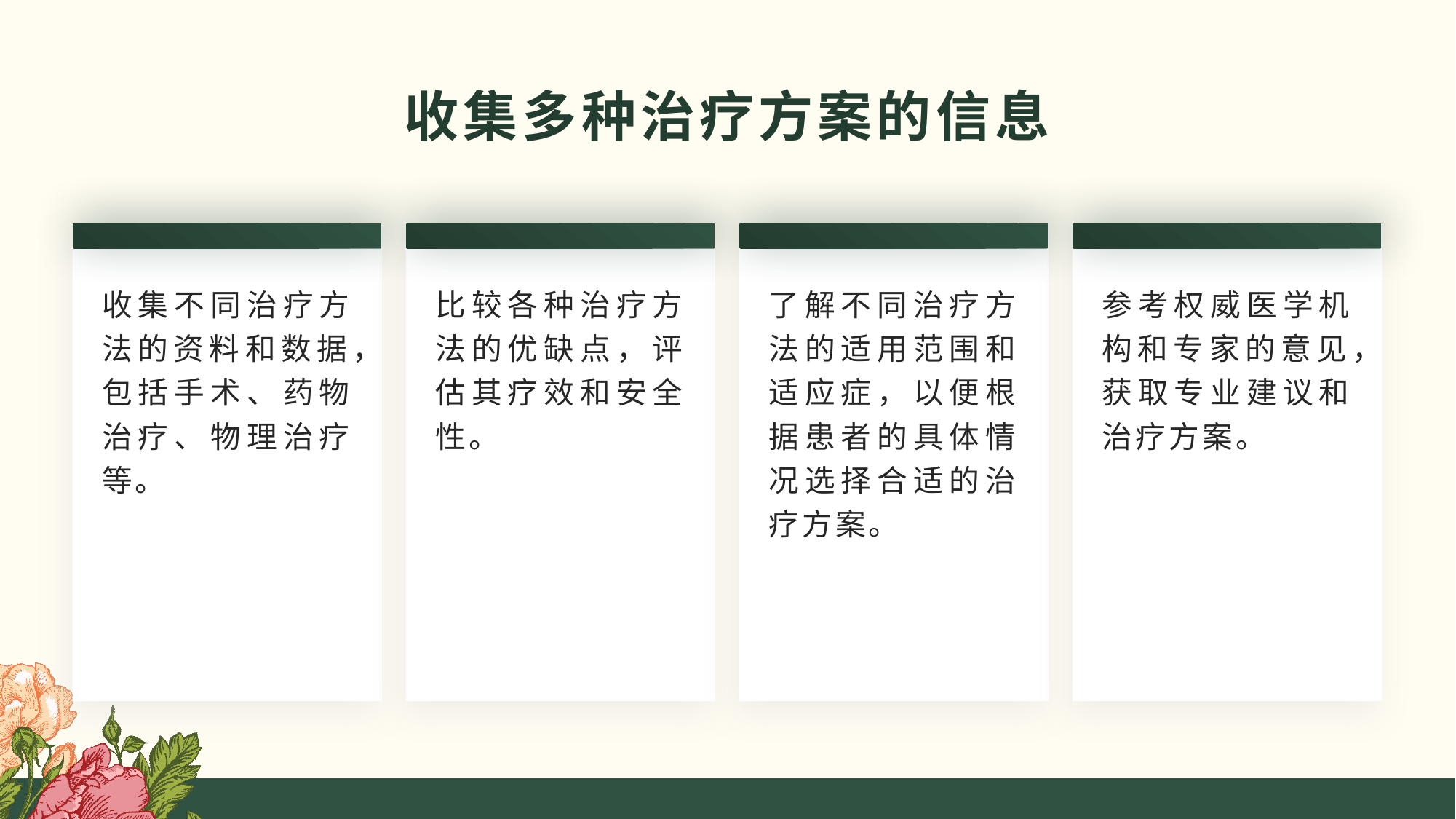

收集多种治疗方案的信息

收集不同治疗方法的资料和数据，包括手术、药物治疗、物理治疗等。
比较各种治疗方法的优缺点，评估其疗效和安全性。
了解不同治疗方法的适用范围和适应症，以便根据患者的具体情况选择合适的治疗方案。
参考权威医学机构和专家的意见，获取专业建议和治疗方案。